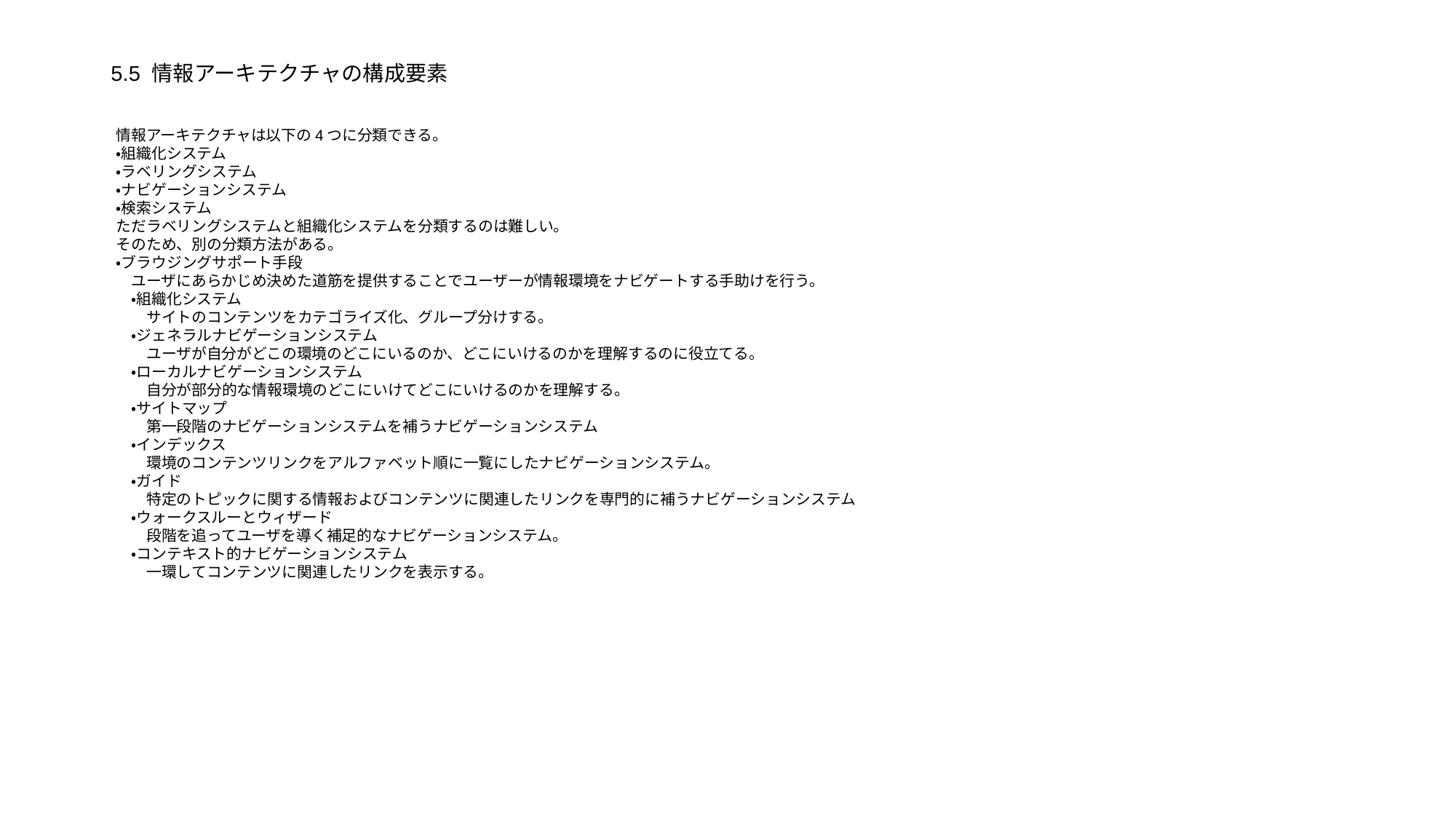

# 5.5 情報アーキテクチャの構成要素
情報アーキテクチャは以下の4つに分類できる。
・組織化システム
・ラベリングシステム
・ナビゲーションシステム
・検索システム
ただラベリングシステムと組織化システムを分類するのは難しい。
そのため、別の分類方法がある。
・ブラウジングサポート手段
　ユーザにあらかじめ決めた道筋を提供することでユーザーが情報環境をナビゲートする手助けを行う。
　・組織化システム
　　サイトのコンテンツをカテゴライズ化、グループ分けする。
　・ジェネラルナビゲーションシステム
　　ユーザが自分がどこの環境のどこにいるのか、どこにいけるのかを理解するのに役立てる。
　・ローカルナビゲーションシステム
　　自分が部分的な情報環境のどこにいけてどこにいけるのかを理解する。
　・サイトマップ
　　第一段階のナビゲーションシステムを補うナビゲーションシステム
　・インデックス
　　環境のコンテンツリンクをアルファベット順に一覧にしたナビゲーションシステム。
　・ガイド
　　特定のトピックに関する情報およびコンテンツに関連したリンクを専門的に補うナビゲーションシステム
　・ウォークスルーとウィザード
　　段階を追ってユーザを導く補足的なナビゲーションシステム。
　・コンテキスト的ナビゲーションシステム
　　一環してコンテンツに関連したリンクを表示する。